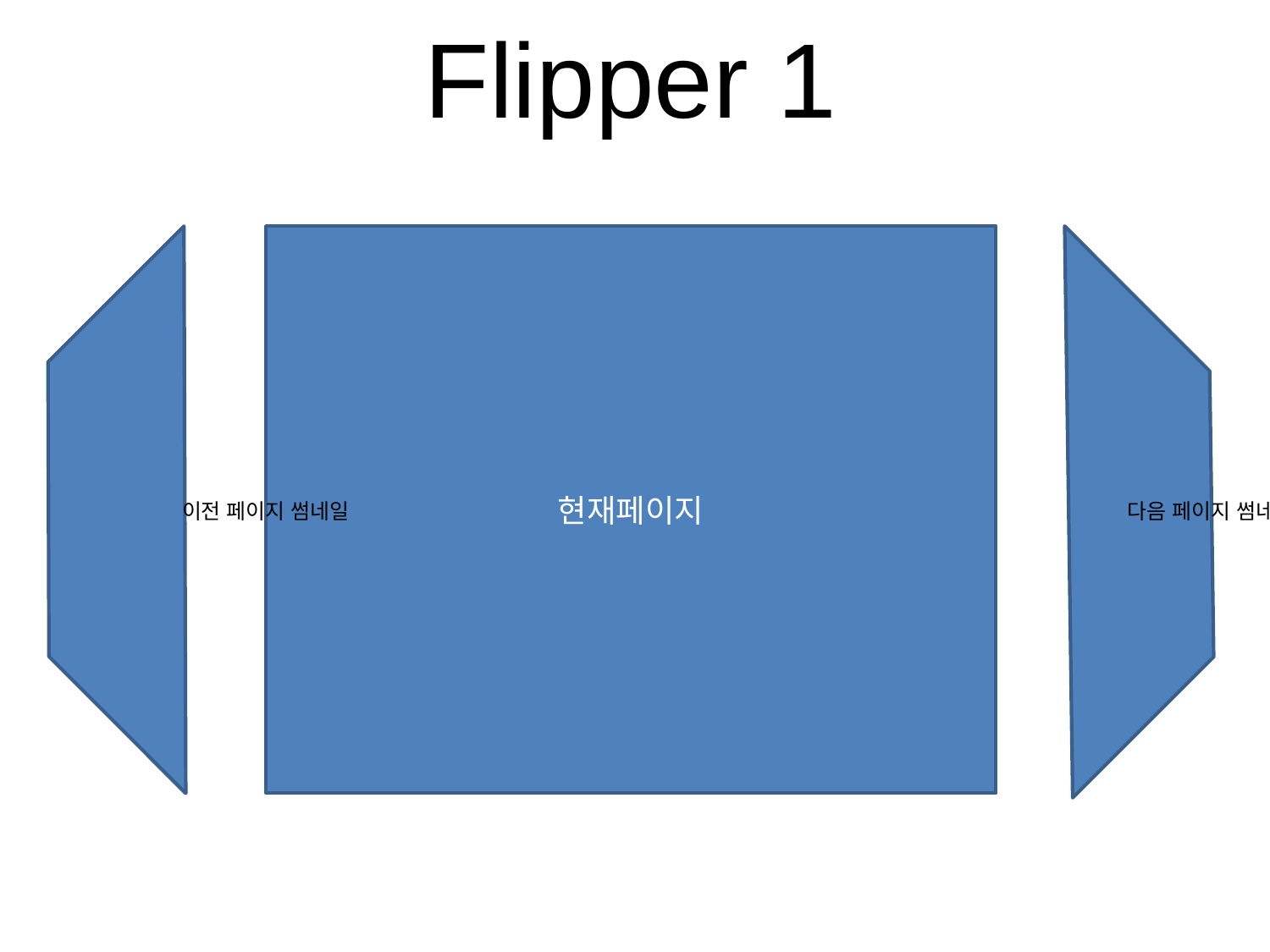

Flipper 1
현재페이지

이전 페이지 썸네일
다음 페이지 썸네일